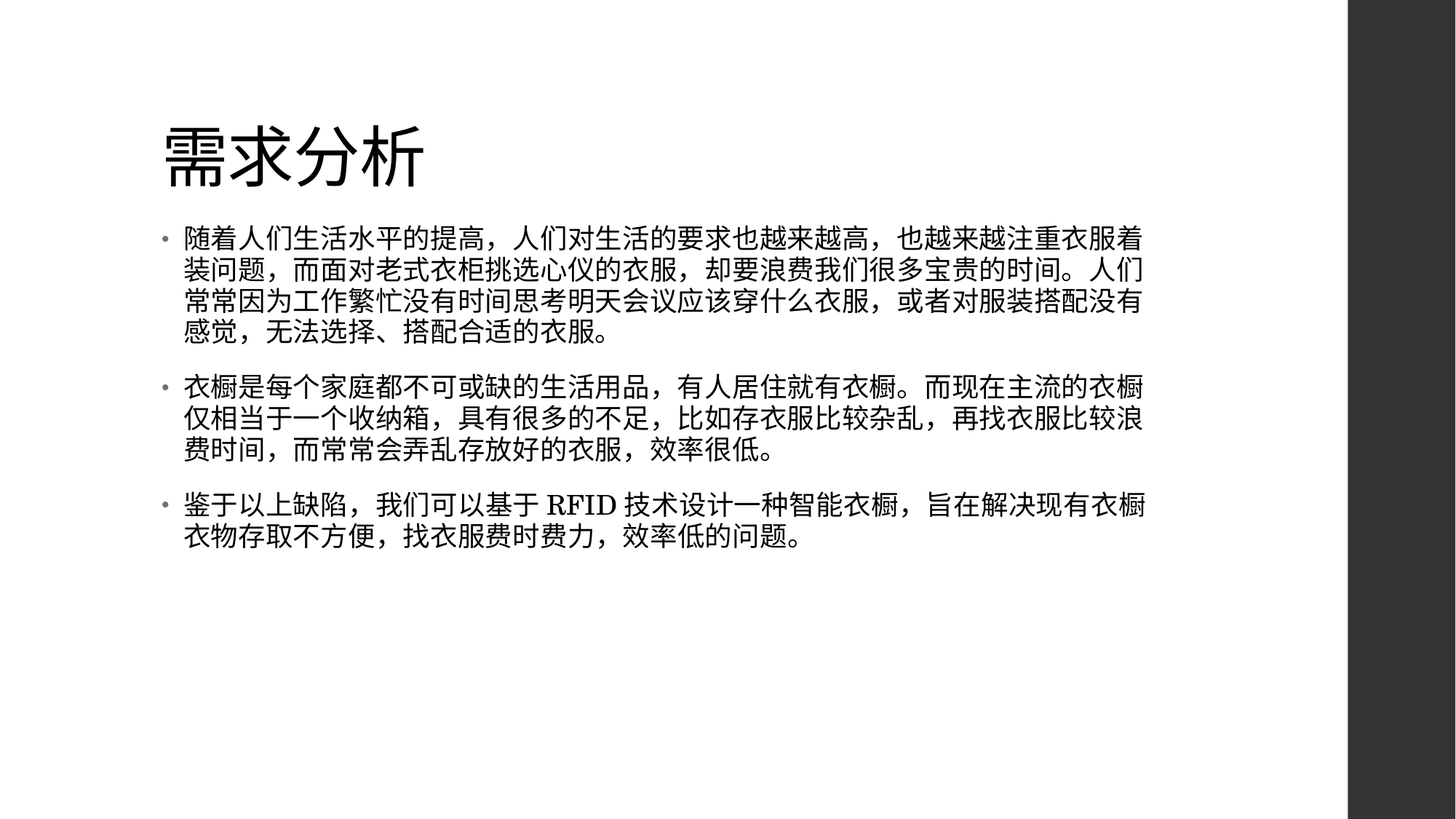

# 需求分析
随着人们生活水平的提高，人们对生活的要求也越来越高，也越来越注重衣服着装问题，而面对老式衣柜挑选心仪的衣服，却要浪费我们很多宝贵的时间。人们常常因为工作繁忙没有时间思考明天会议应该穿什么衣服，或者对服装搭配没有感觉，无法选择、搭配合适的衣服。
衣橱是每个家庭都不可或缺的生活用品，有人居住就有衣橱。而现在主流的衣橱仅相当于一个收纳箱，具有很多的不足，比如存衣服比较杂乱，再找衣服比较浪费时间，而常常会弄乱存放好的衣服，效率很低。
鉴于以上缺陷，我们可以基于RFID技术设计一种智能衣橱，旨在解决现有衣橱衣物存取不方便，找衣服费时费力，效率低的问题。